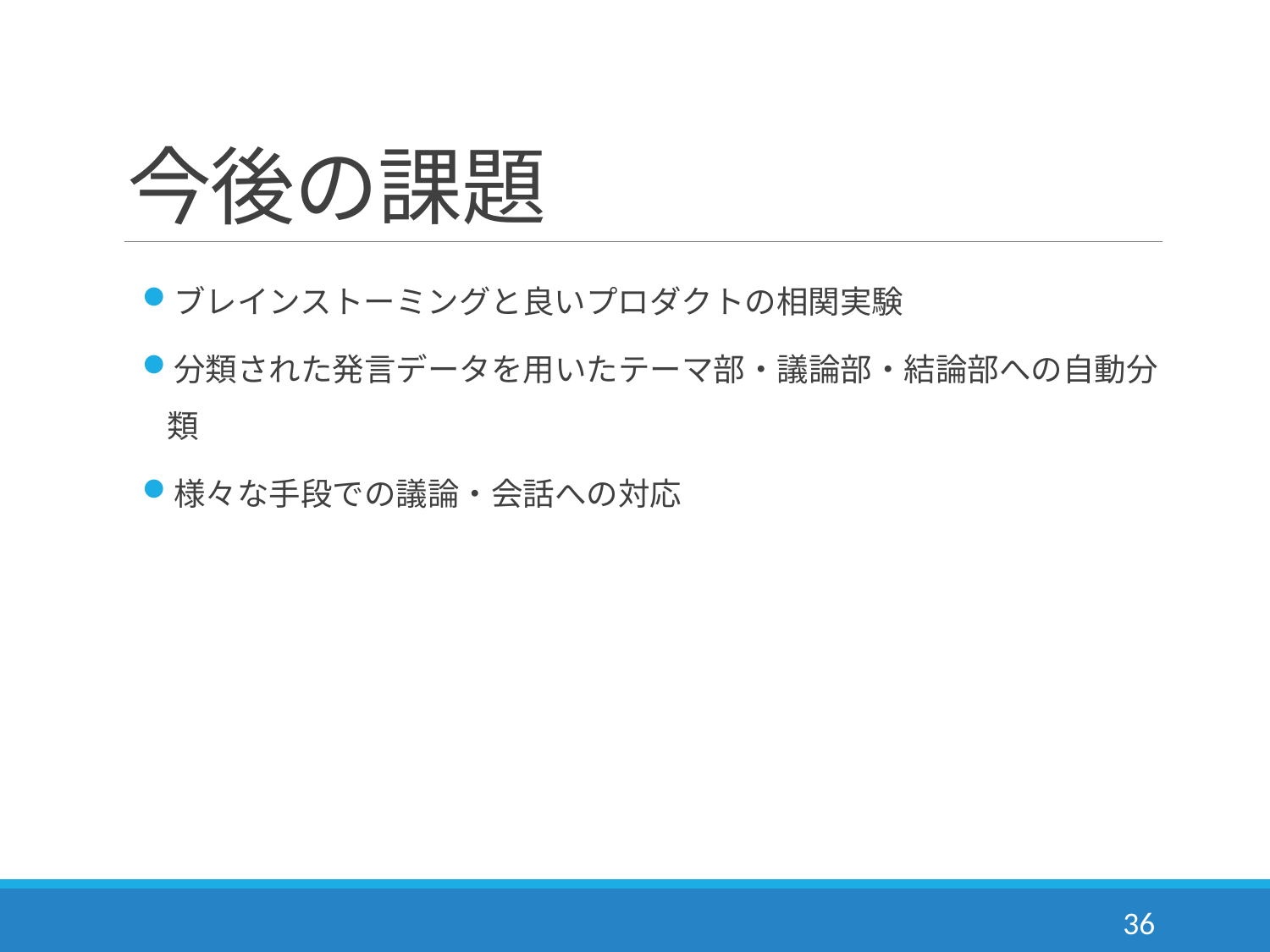

# 今後の課題
ブレインストーミングと良いプロダクトの相関実験
分類された発言データを用いたテーマ部・議論部・結論部への自動分類
様々な手段での議論・会話への対応

36